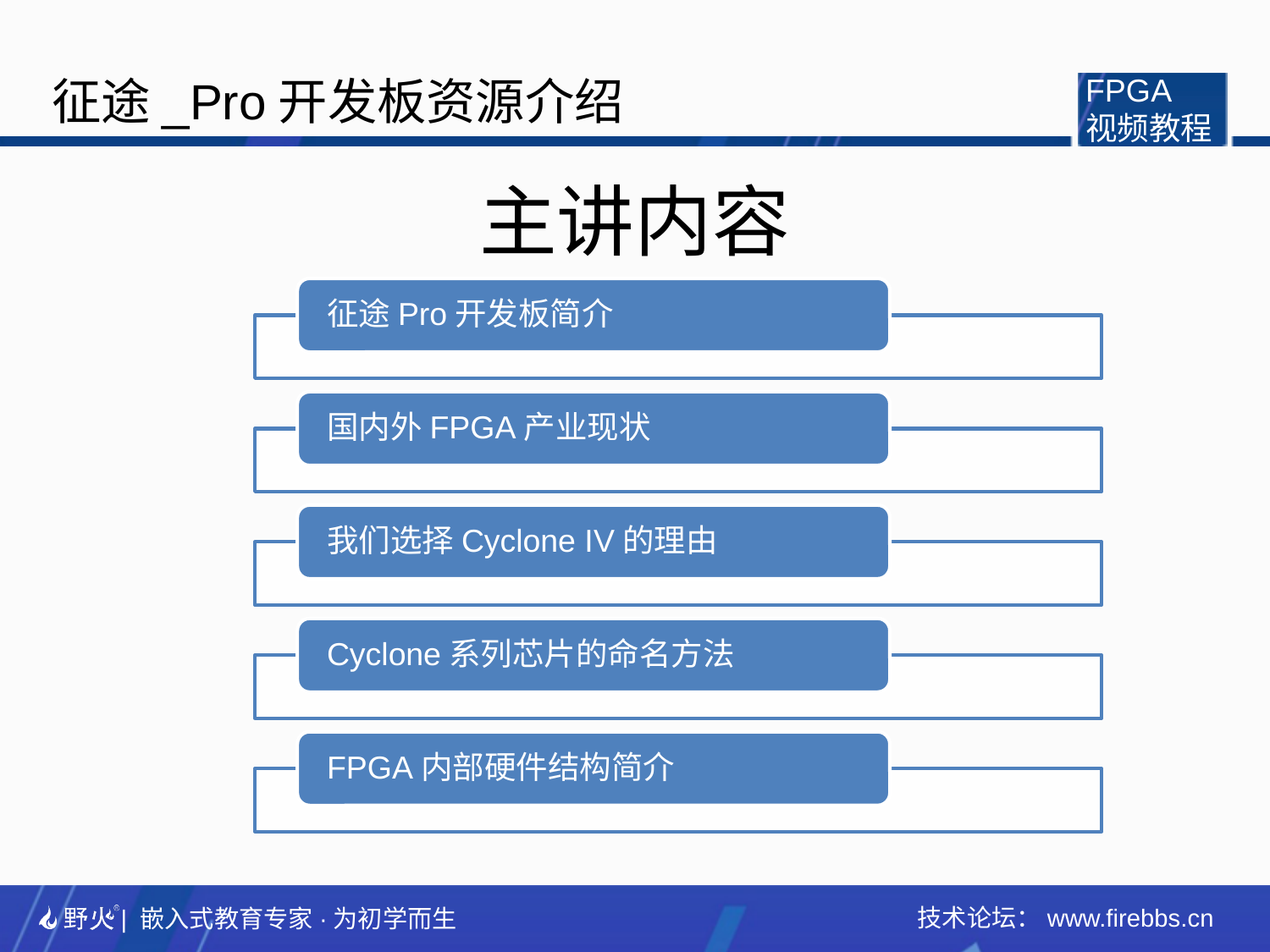

征途_Pro开发板资源介绍
FPGA
视频教程
主讲内容
征途Pro开发板简介
国内外FPGA产业现状
我们选择Cyclone IV的理由
Cyclone系列芯片的命名方法
FPGA内部硬件结构简介